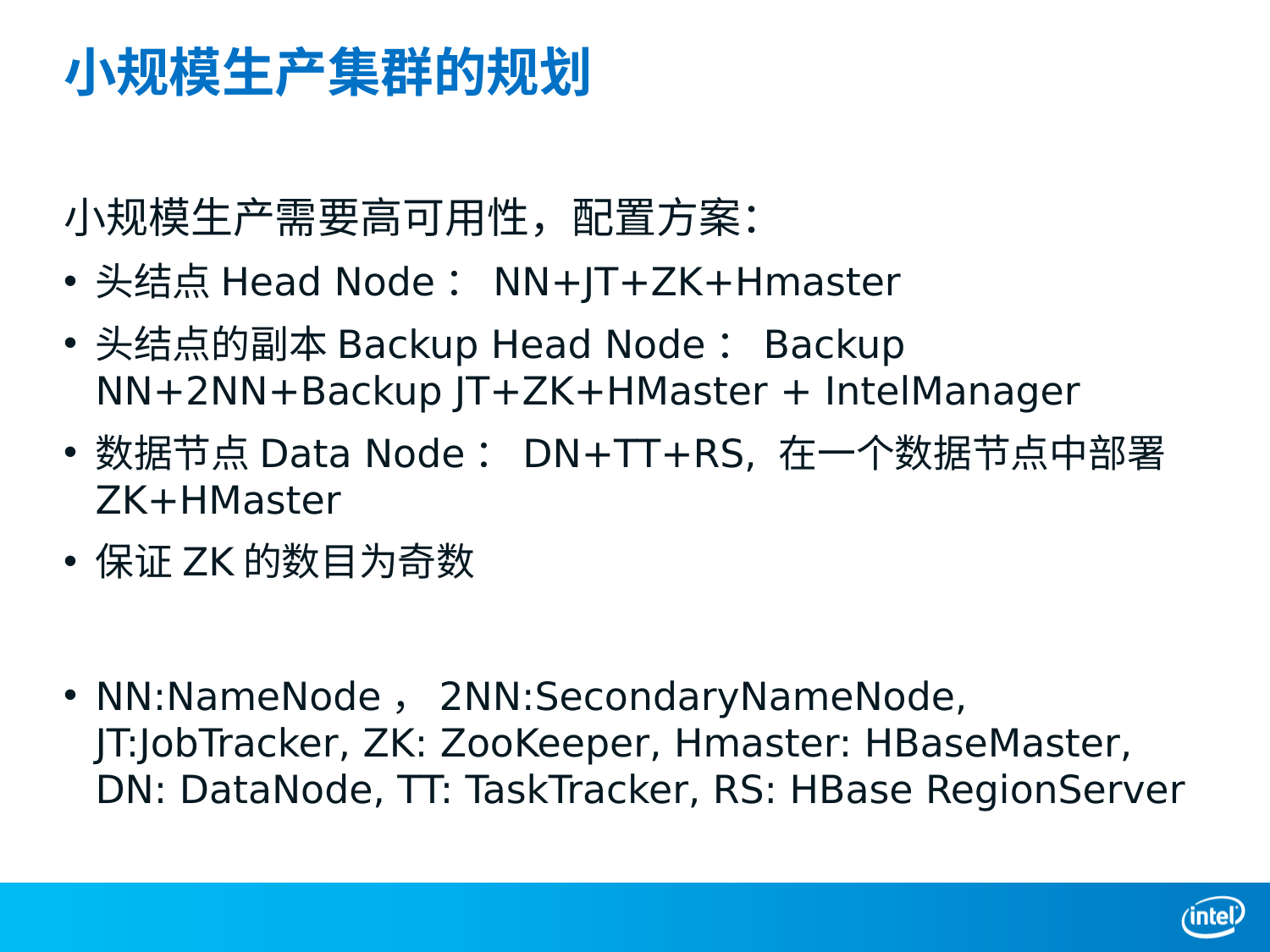

# 小规模生产集群的规划
小规模生产需要高可用性，配置方案：
头结点Head Node：NN+JT+ZK+Hmaster
头结点的副本Backup Head Node：Backup NN+2NN+Backup JT+ZK+HMaster + IntelManager
数据节点Data Node：DN+TT+RS, 在一个数据节点中部署ZK+HMaster
保证ZK的数目为奇数

NN:NameNode，2NN:SecondaryNameNode, JT:JobTracker, ZK: ZooKeeper, Hmaster: HBaseMaster, DN: DataNode, TT: TaskTracker, RS: HBase RegionServer